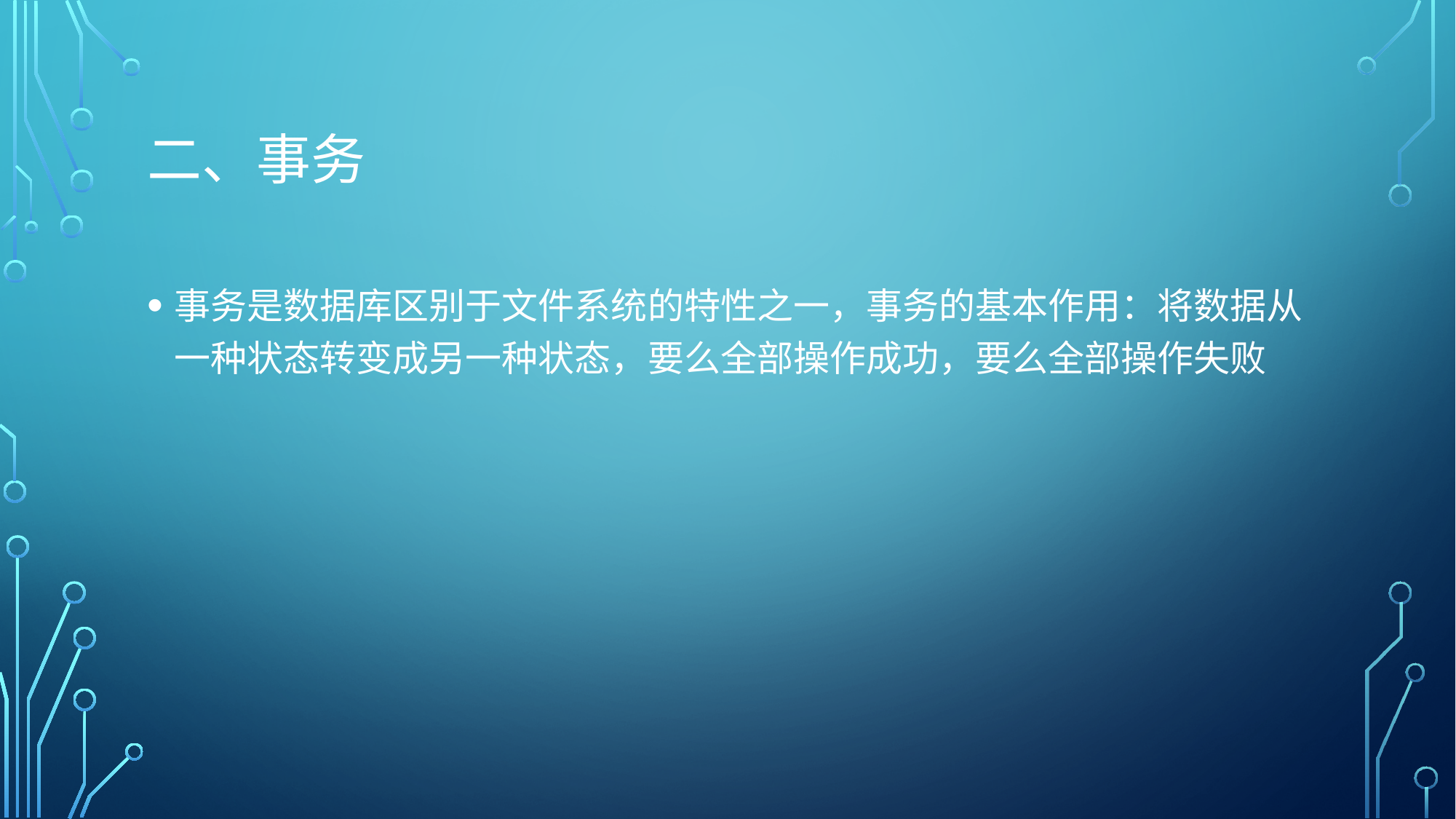

# 二、事务
事务是数据库区别于文件系统的特性之一，事务的基本作用：将数据从一种状态转变成另一种状态，要么全部操作成功，要么全部操作失败